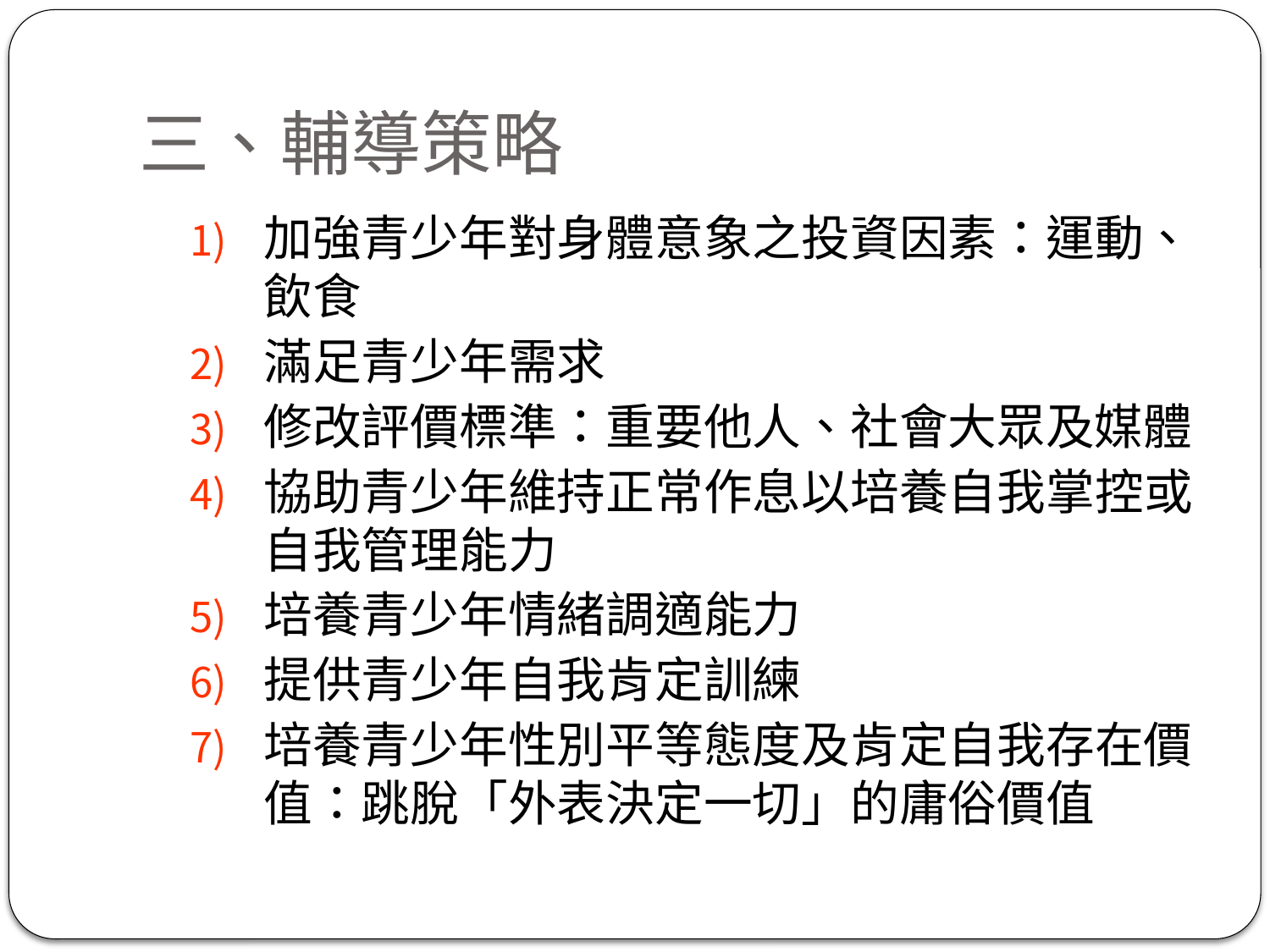

# 三、輔導策略
加強青少年對身體意象之投資因素：運動、飲食
滿足青少年需求
修改評價標準：重要他人、社會大眾及媒體
協助青少年維持正常作息以培養自我掌控或自我管理能力
培養青少年情緒調適能力
提供青少年自我肯定訓練
培養青少年性別平等態度及肯定自我存在價值：跳脫「外表決定一切」的庸俗價值